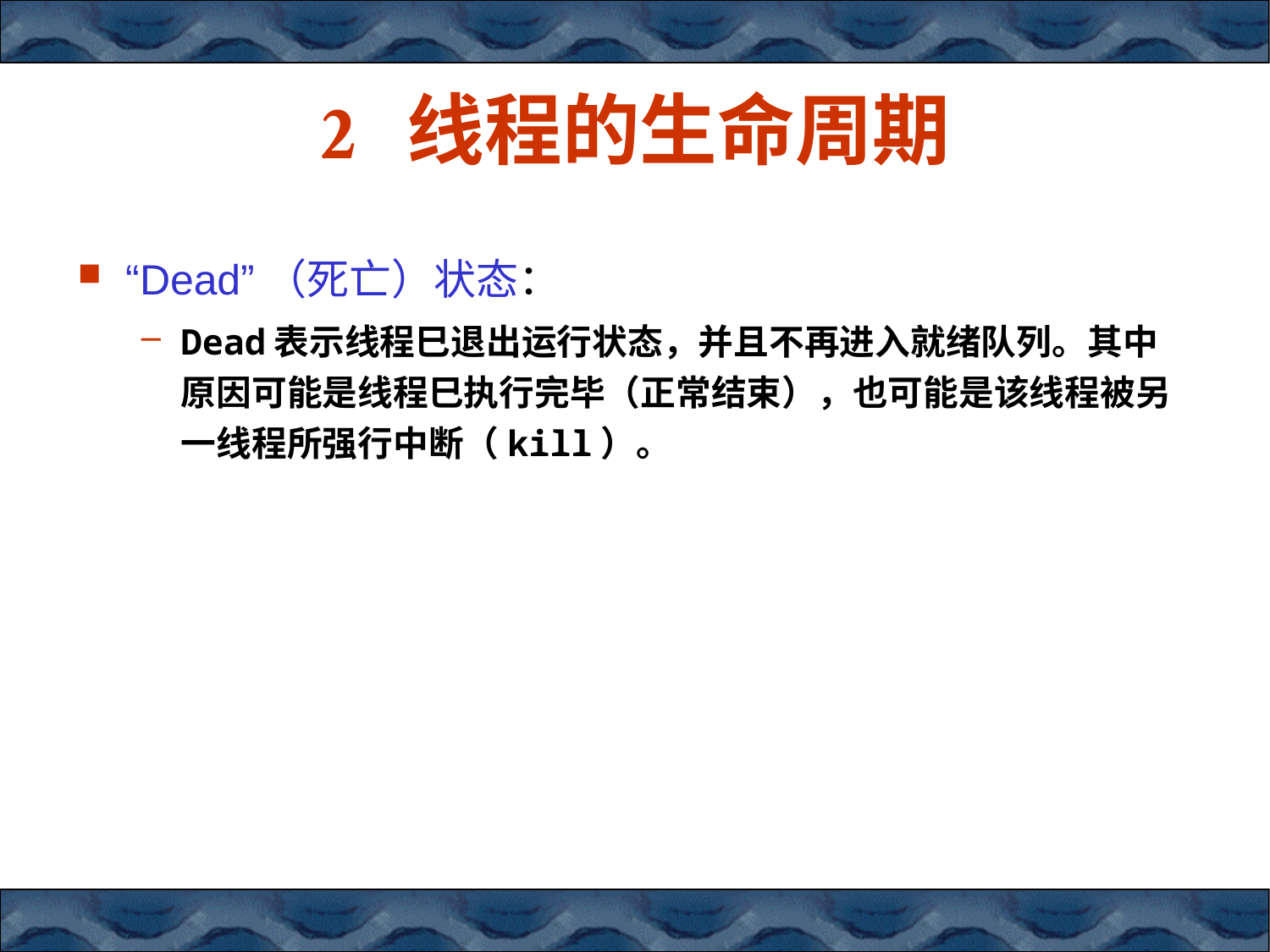

# 2  线程的生命周期
“Dead”（死亡）状态：
Dead表示线程巳退出运行状态，并且不再进入就绪队列。其中原因可能是线程巳执行完毕（正常结束），也可能是该线程被另一线程所强行中断（kill）。